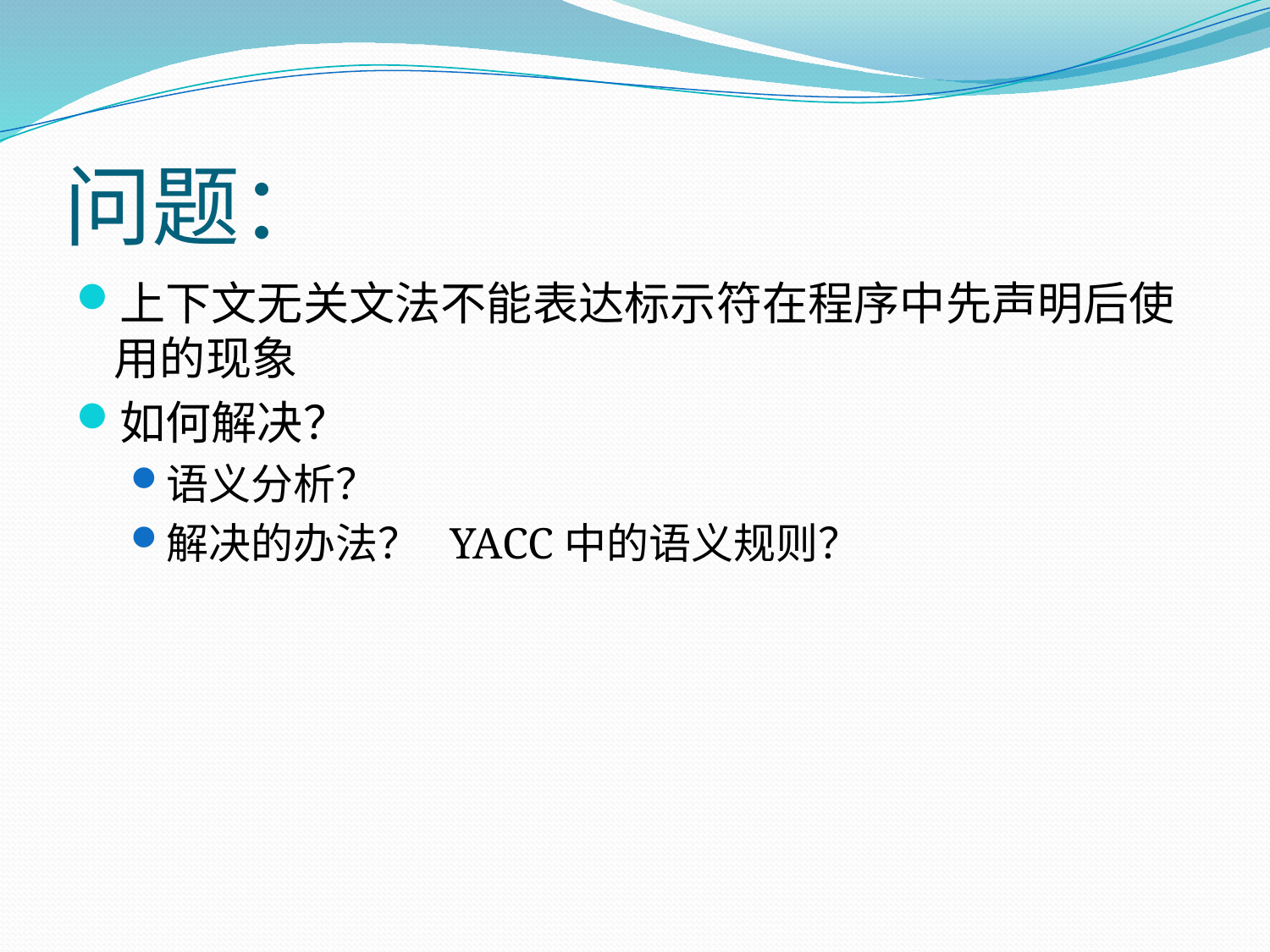

# 问题：
上下文无关文法不能表达标示符在程序中先声明后使用的现象
如何解决？
语义分析？
解决的办法？  YACC中的语义规则？